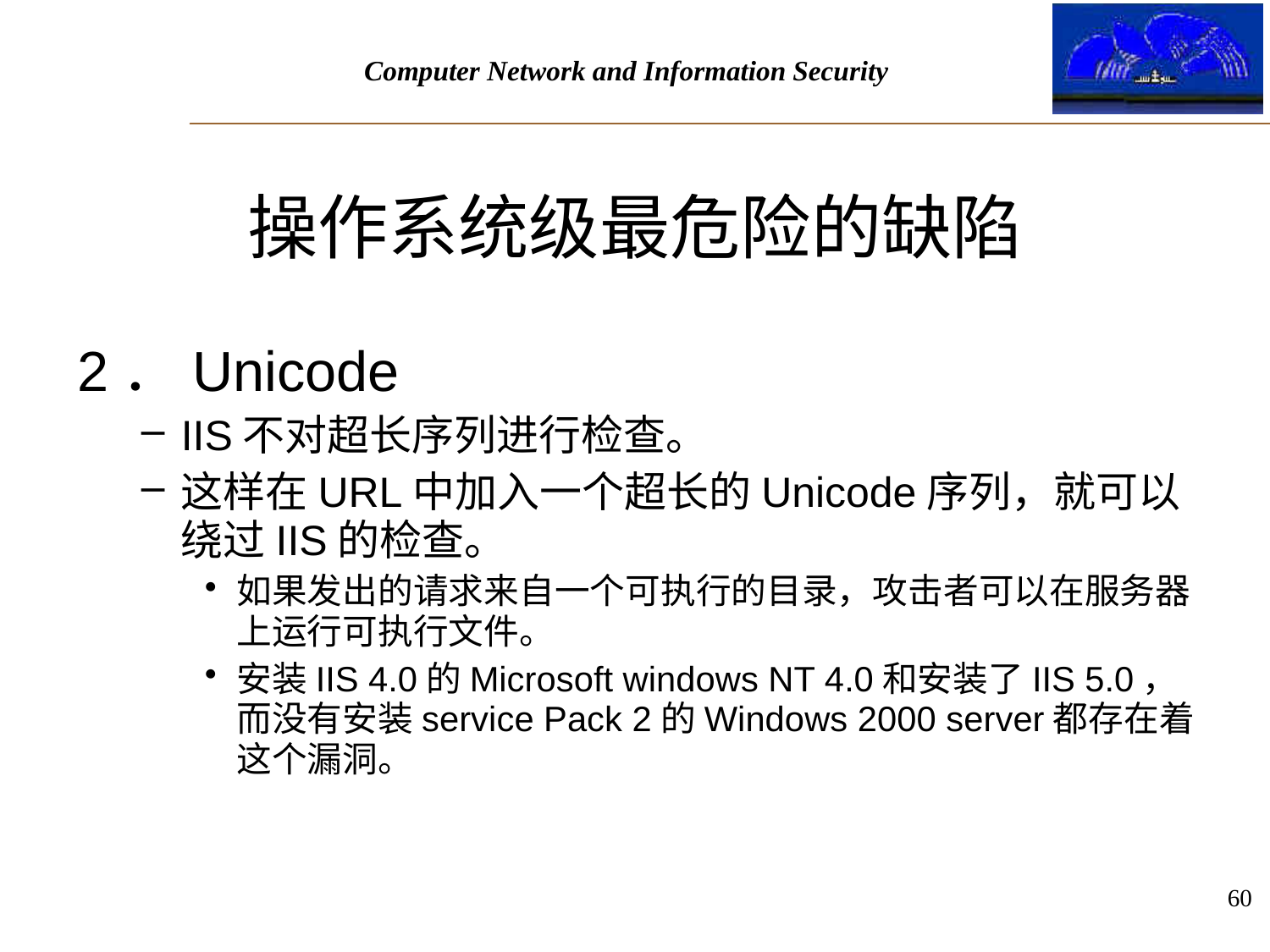

# 操作系统级最危险的缺陷
2．Unicode
IIS不对超长序列进行检查。
这样在URL中加入一个超长的Unicode序列，就可以绕过IIS的检查。
如果发出的请求来自一个可执行的目录，攻击者可以在服务器上运行可执行文件。
安装IIS 4.0的Microsoft windows NT 4.0和安装了IIS 5.0，而没有安装service Pack 2的Windows 2000 server都存在着这个漏洞。
60